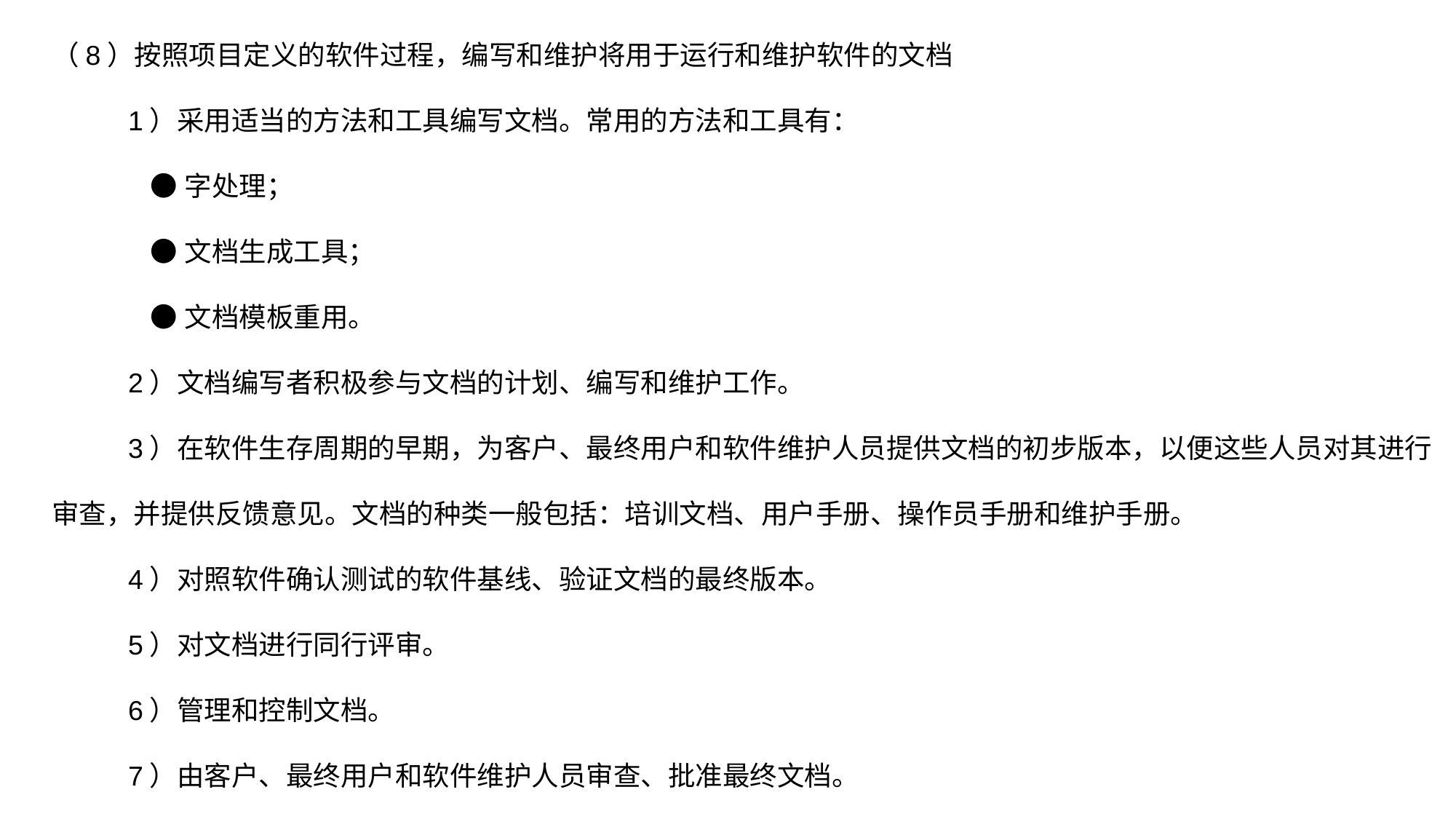

（8）按照项目定义的软件过程，编写和维护将用于运行和维护软件的文档
          1）采用适当的方法和工具编写文档。常用的方法和工具有：
                ●字处理；
                ●文档生成工具；
                ●文档模板重用。
          2）文档编写者积极参与文档的计划、编写和维护工作。
          3）在软件生存周期的早期，为客户、最终用户和软件维护人员提供文档的初步版本，以便这些人员对其进行审查，并提供反馈意见。文档的种类一般包括：培训文档、用户手册、操作员手册和维护手册。
          4）对照软件确认测试的软件基线、验证文档的最终版本。
          5）对文档进行同行评审。
          6）管理和控制文档。
          7）由客户、最终用户和软件维护人员审查、批准最终文档。